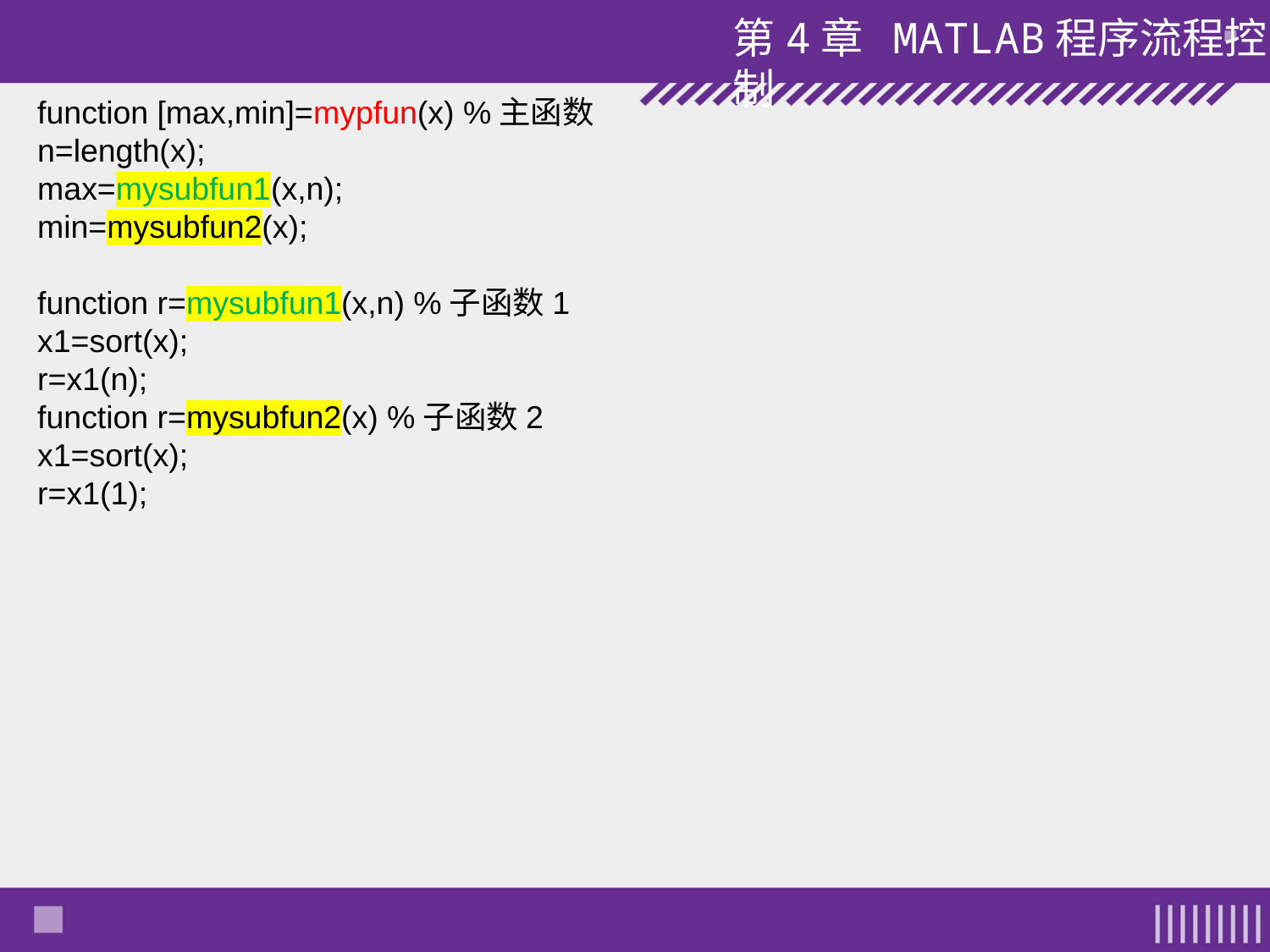

function [max,min]=mypfun(x) %主函数
n=length(x);
max=mysubfun1(x,n);
min=mysubfun2(x);

function r=mysubfun1(x,n) %子函数1
x1=sort(x);
r=x1(n);
function r=mysubfun2(x) %子函数2
x1=sort(x);
r=x1(1);